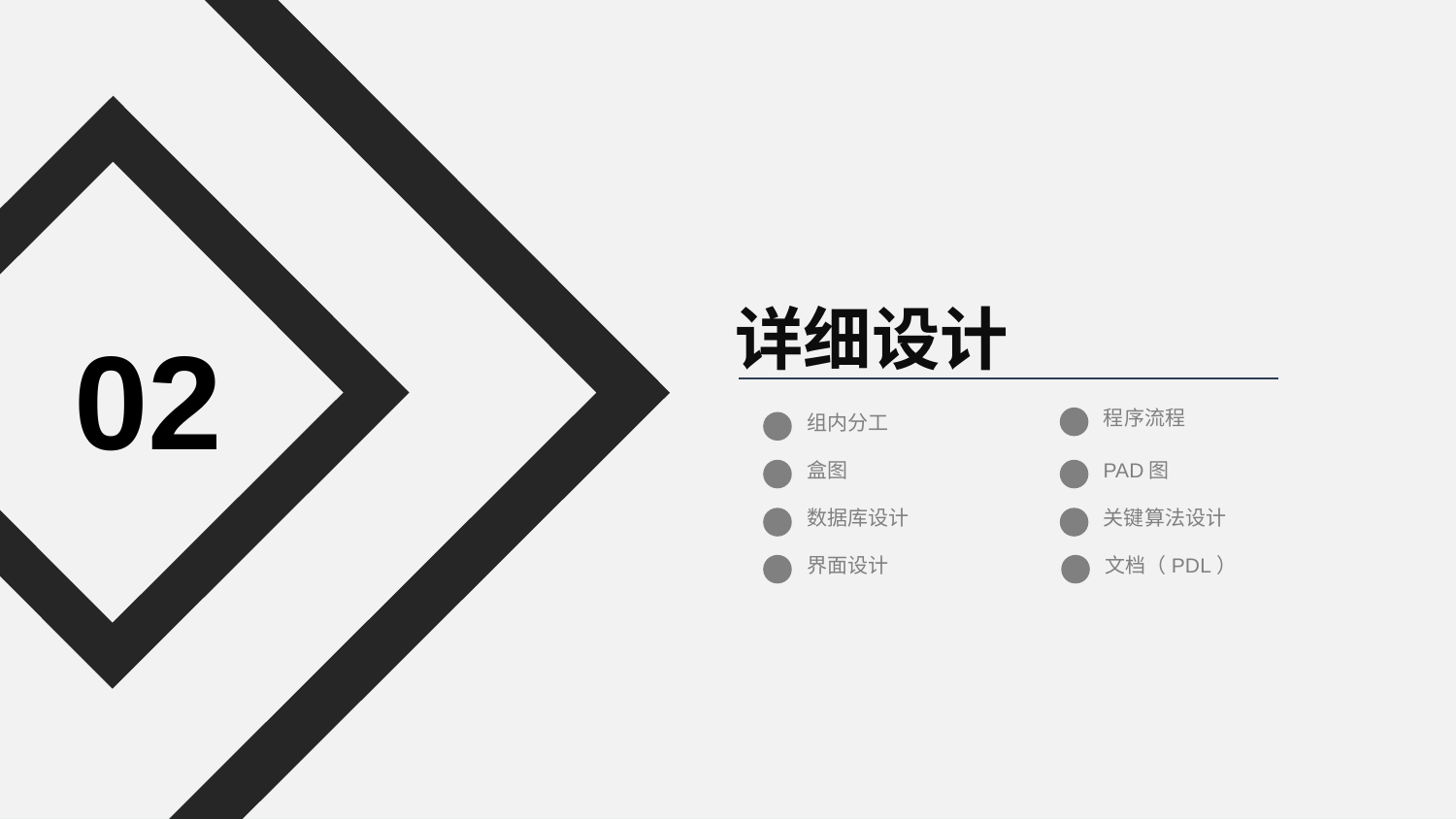

详细设计
02
程序流程

组内分工

盒图

PAD图

数据库设计

关键算法设计

界面设计

文档（PDL）